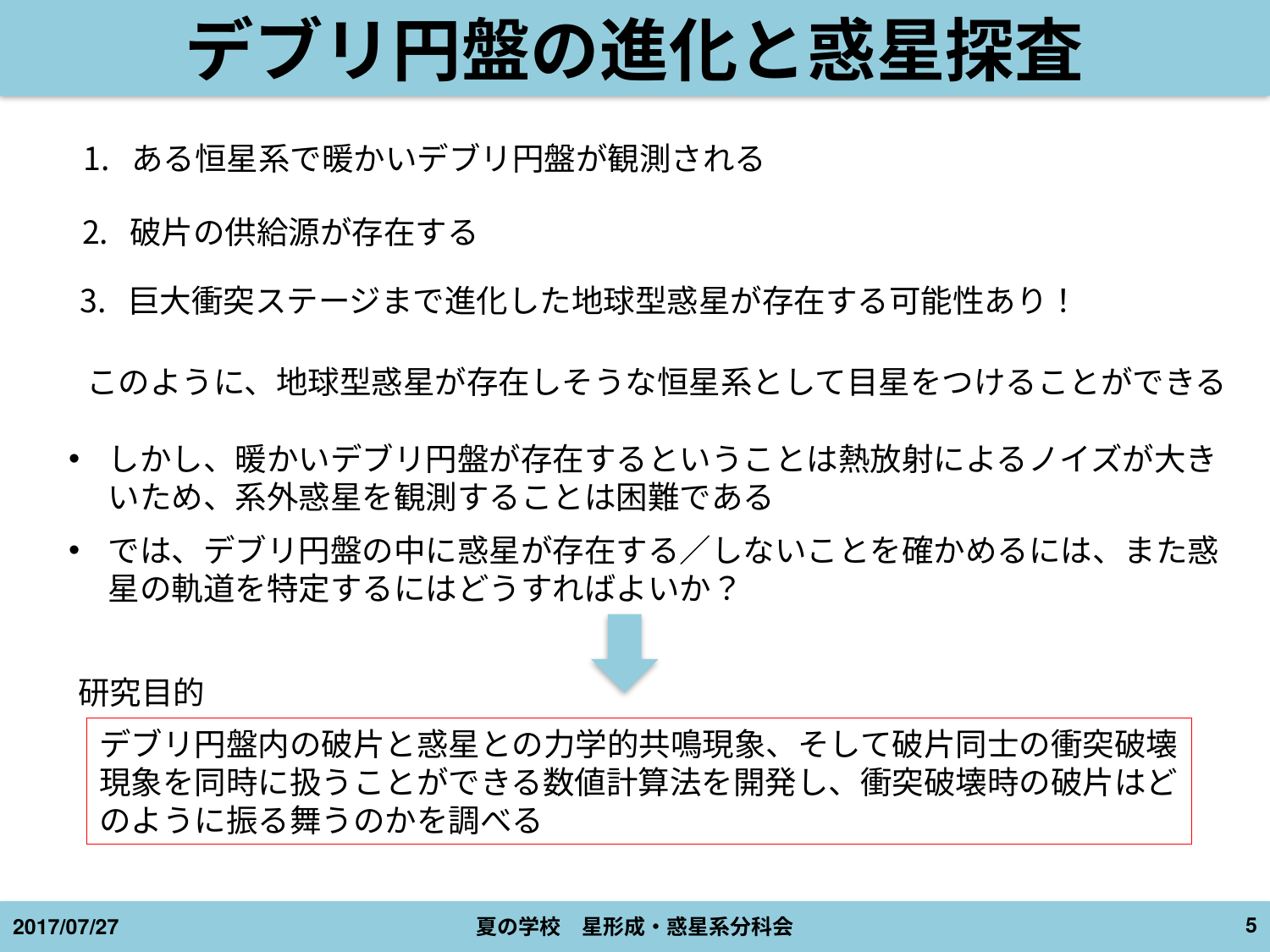

# デブリ円盤の進化と惑星探査
ある恒星系で暖かいデブリ円盤が観測される
破片の供給源が存在する
巨大衝突ステージまで進化した地球型惑星が存在する可能性あり！
このように、地球型惑星が存在しそうな恒星系として目星をつけることができる
しかし、暖かいデブリ円盤が存在するということは熱放射によるノイズが大きいため、系外惑星を観測することは困難である
では、デブリ円盤の中に惑星が存在する／しないことを確かめるには、また惑星の軌道を特定するにはどうすればよいか？

研究目的
デブリ円盤内の破片と惑星との力学的共鳴現象、そして破片同士の衝突破壊現象を同時に扱うことができる数値計算法を開発し、衝突破壊時の破片はどのように振る舞うのかを調べる
2017/07/27
夏の学校　星形成・惑星系分科会
5